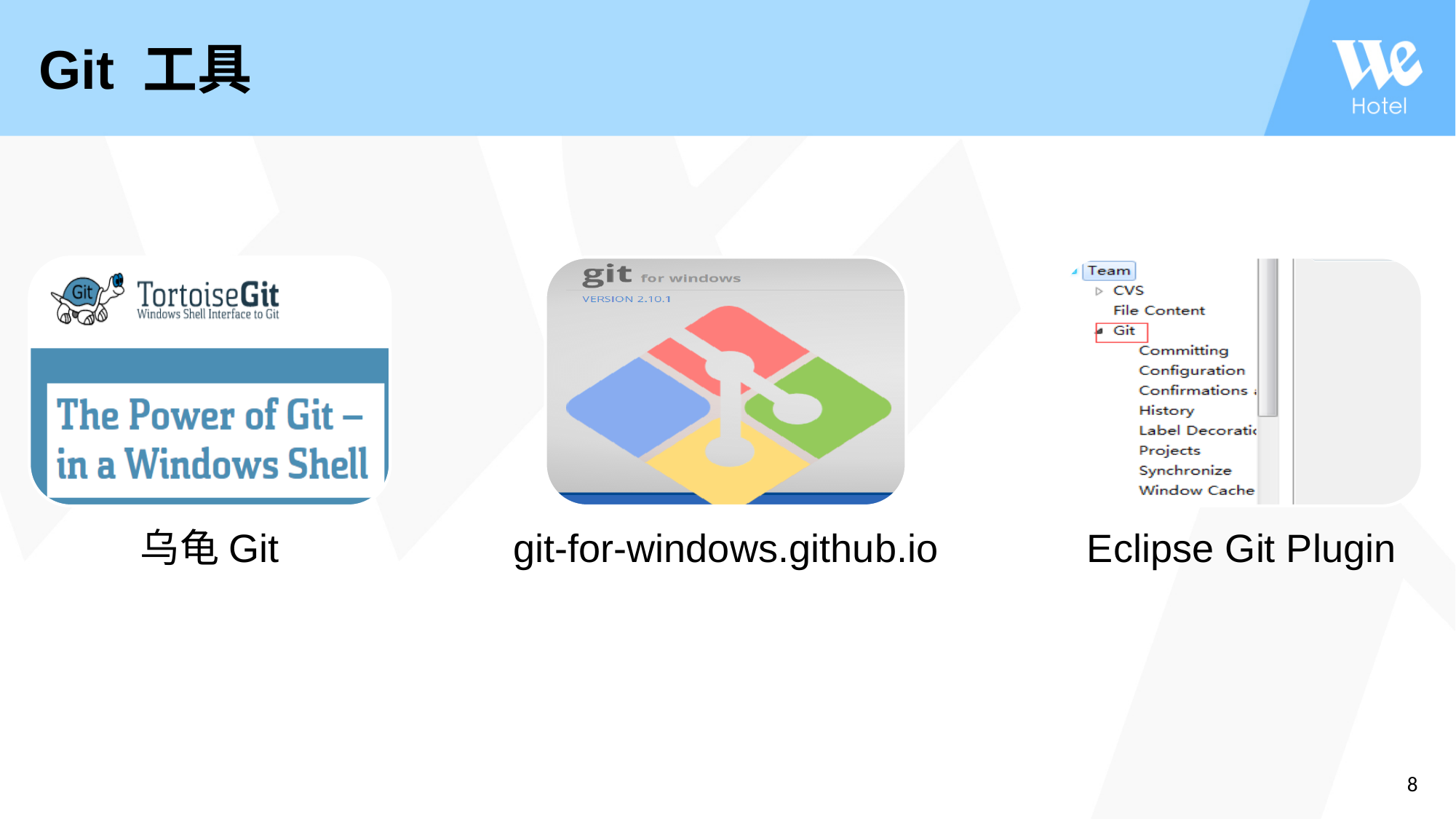

# Git 工具
乌龟Git
git-for-windows.github.io
Eclipse Git Plugin

8